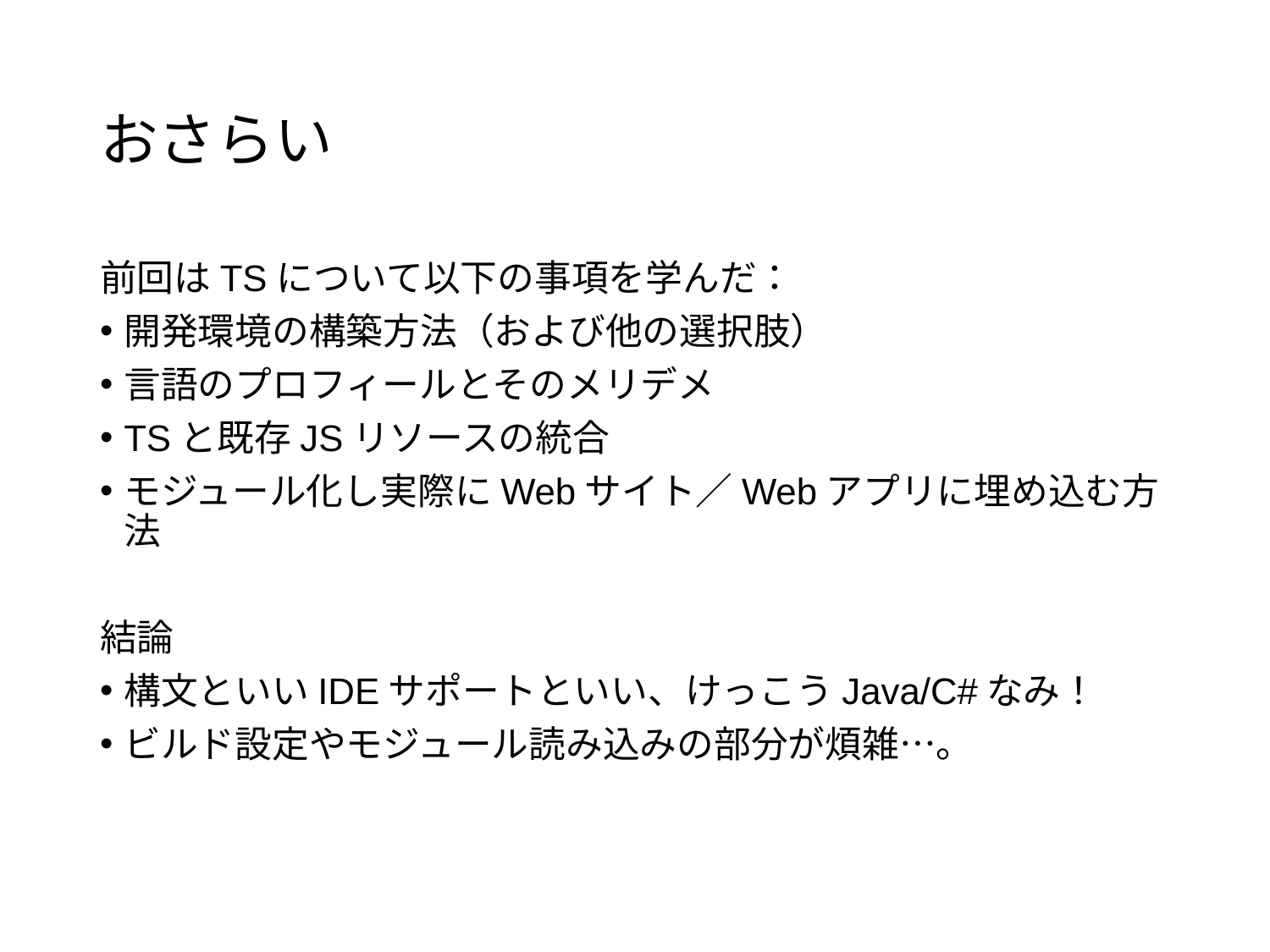

# おさらい
前回はTSについて以下の事項を学んだ：
開発環境の構築方法（および他の選択肢）
言語のプロフィールとそのメリデメ
TSと既存JSリソースの統合
モジュール化し実際にWebサイト／Webアプリに埋め込む方法

結論
構文といいIDEサポートといい、けっこうJava/C#なみ！
ビルド設定やモジュール読み込みの部分が煩雑…。